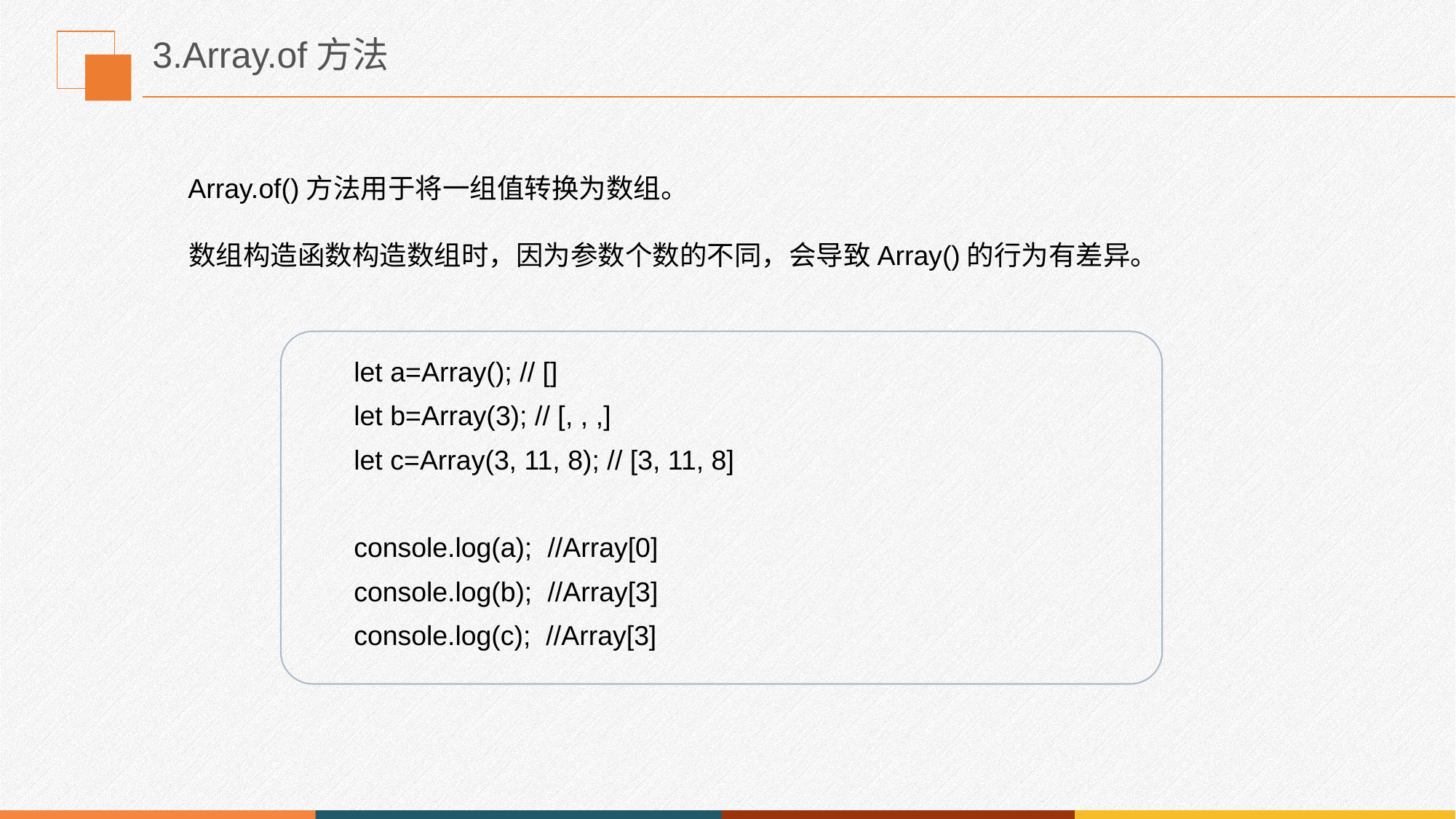

# 3.Array.of方法
Array.of()方法用于将一组值转换为数组。
数组构造函数构造数组时，因为参数个数的不同，会导致Array()的行为有差异。

let a=Array(); // []
let b=Array(3); // [, , ,]
let c=Array(3, 11, 8); // [3, 11, 8]

console.log(a);  //Array[0]
console.log(b);  //Array[3]
console.log(c);  //Array[3]